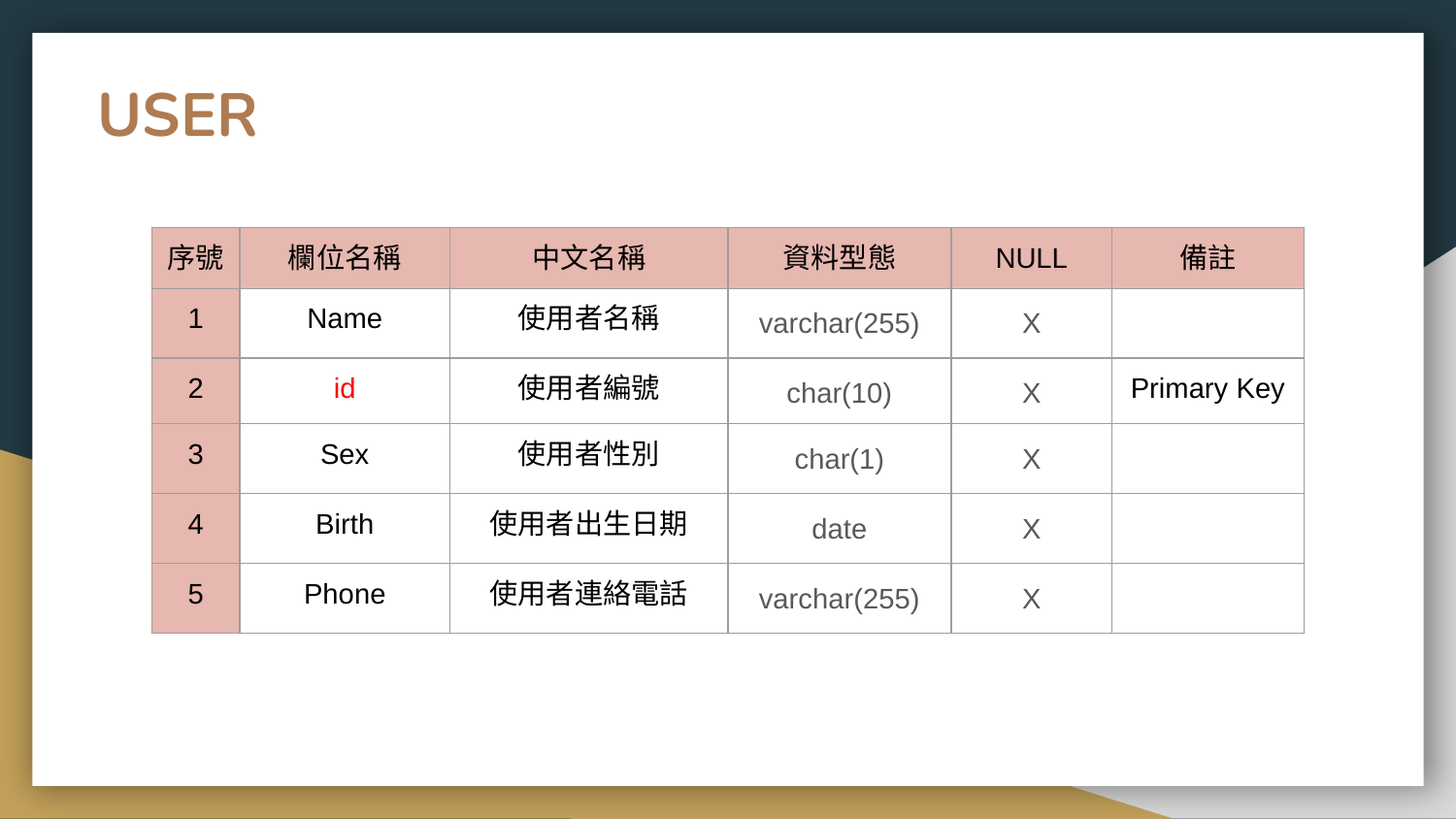

# USER
| 序號 | 欄位名稱 | 中文名稱 | 資料型態 | NULL | 備註 |
| --- | --- | --- | --- | --- | --- |
| 1 | Name | 使用者名稱 | varchar(255) | X |  |
| 2 | id | 使用者編號 | char(10) | X | Primary Key |
| 3 | Sex | 使用者性別 | char(1) | X |  |
| 4 | Birth | 使用者出生日期 | date | X |  |
| 5 | Phone | 使用者連絡電話 | varchar(255) | X |  |